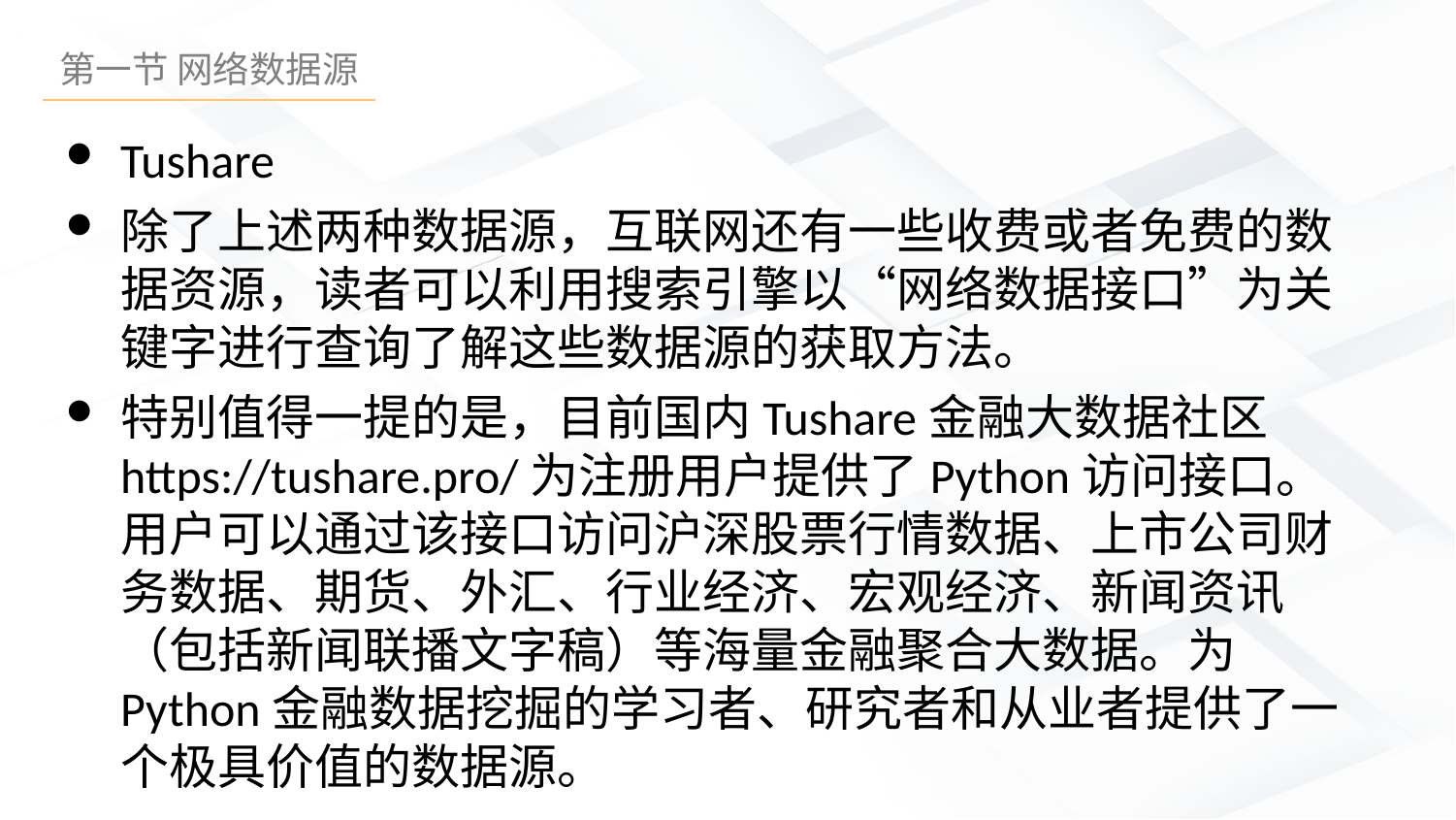

Tushare
除了上述两种数据源，互联网还有一些收费或者免费的数据资源，读者可以利用搜索引擎以“网络数据接口”为关键字进行查询了解这些数据源的获取方法。
特别值得一提的是，目前国内Tushare金融大数据社区https://tushare.pro/为注册用户提供了Python访问接口。用户可以通过该接口访问沪深股票行情数据、上市公司财务数据、期货、外汇、行业经济、宏观经济、新闻资讯（包括新闻联播文字稿）等海量金融聚合大数据。为Python金融数据挖掘的学习者、研究者和从业者提供了一个极具价值的数据源。